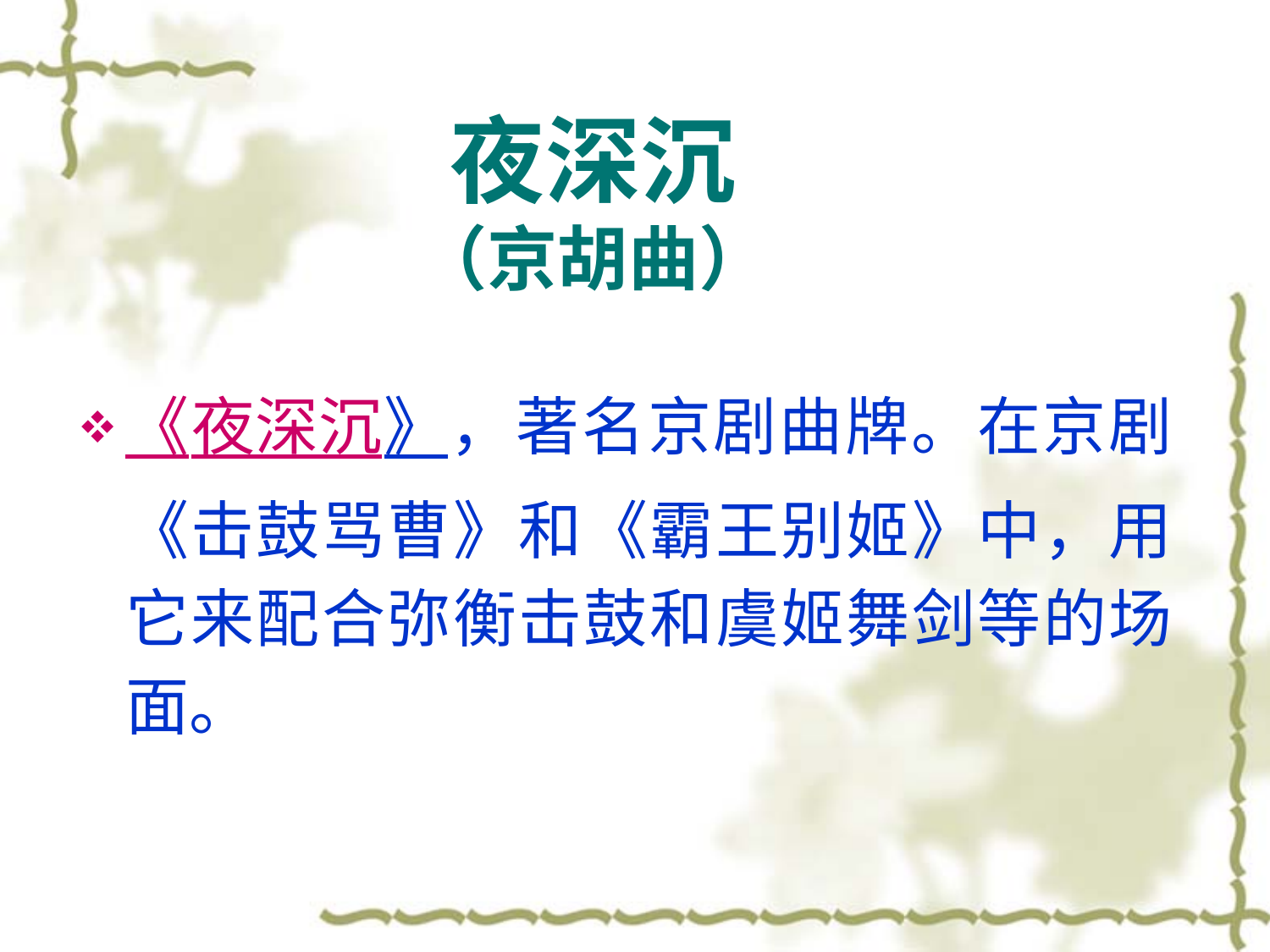

# 夜深沉 （京胡曲）

《夜深沉》，著名京剧曲牌。在京剧《击鼓骂曹》和《霸王别姬》中，用它来配合弥衡击鼓和虞姬舞剑等的场面。